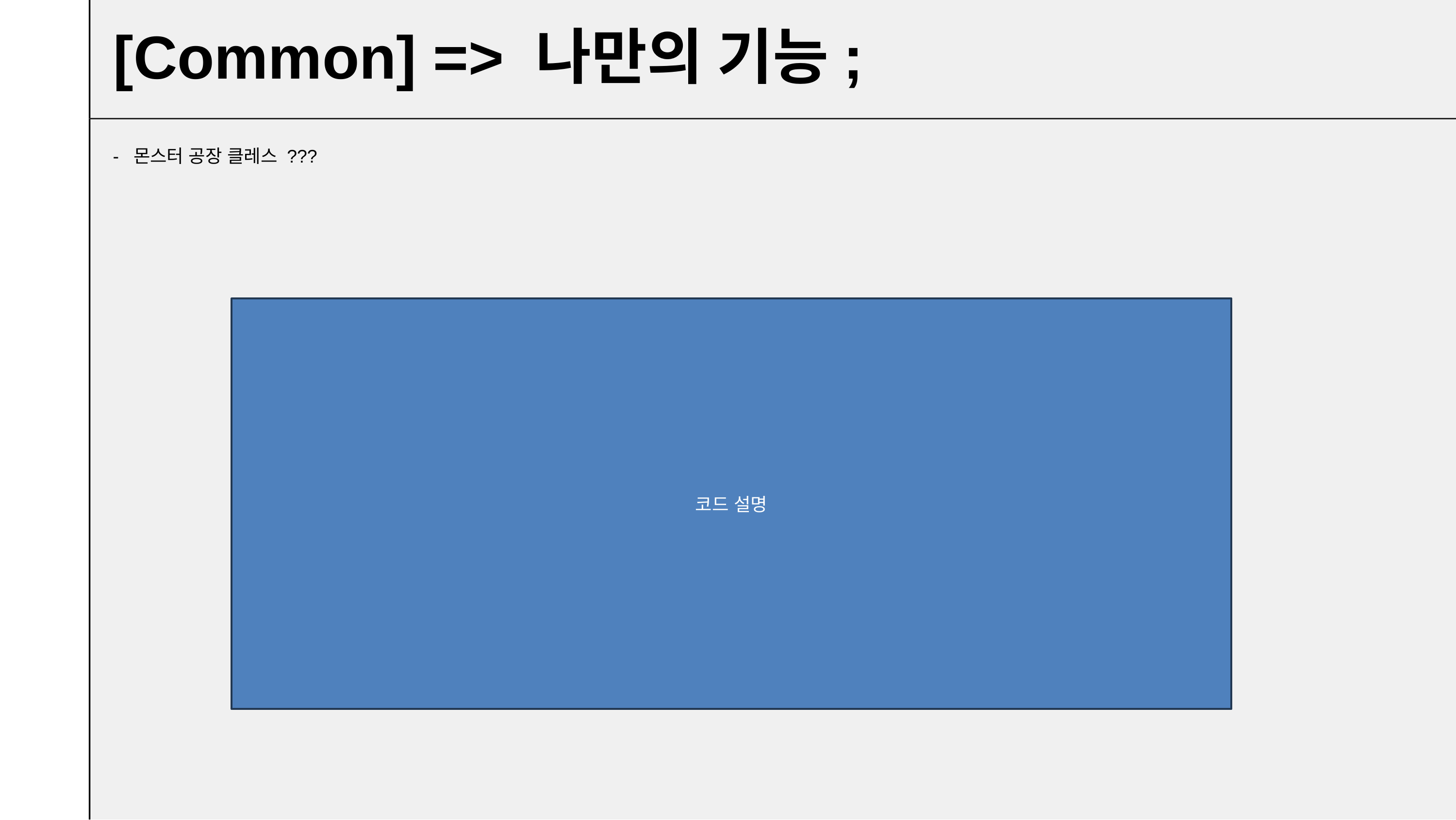

[Common] => 나만의 기능;
-  몬스터 공장 클레스 ???
코드 설명